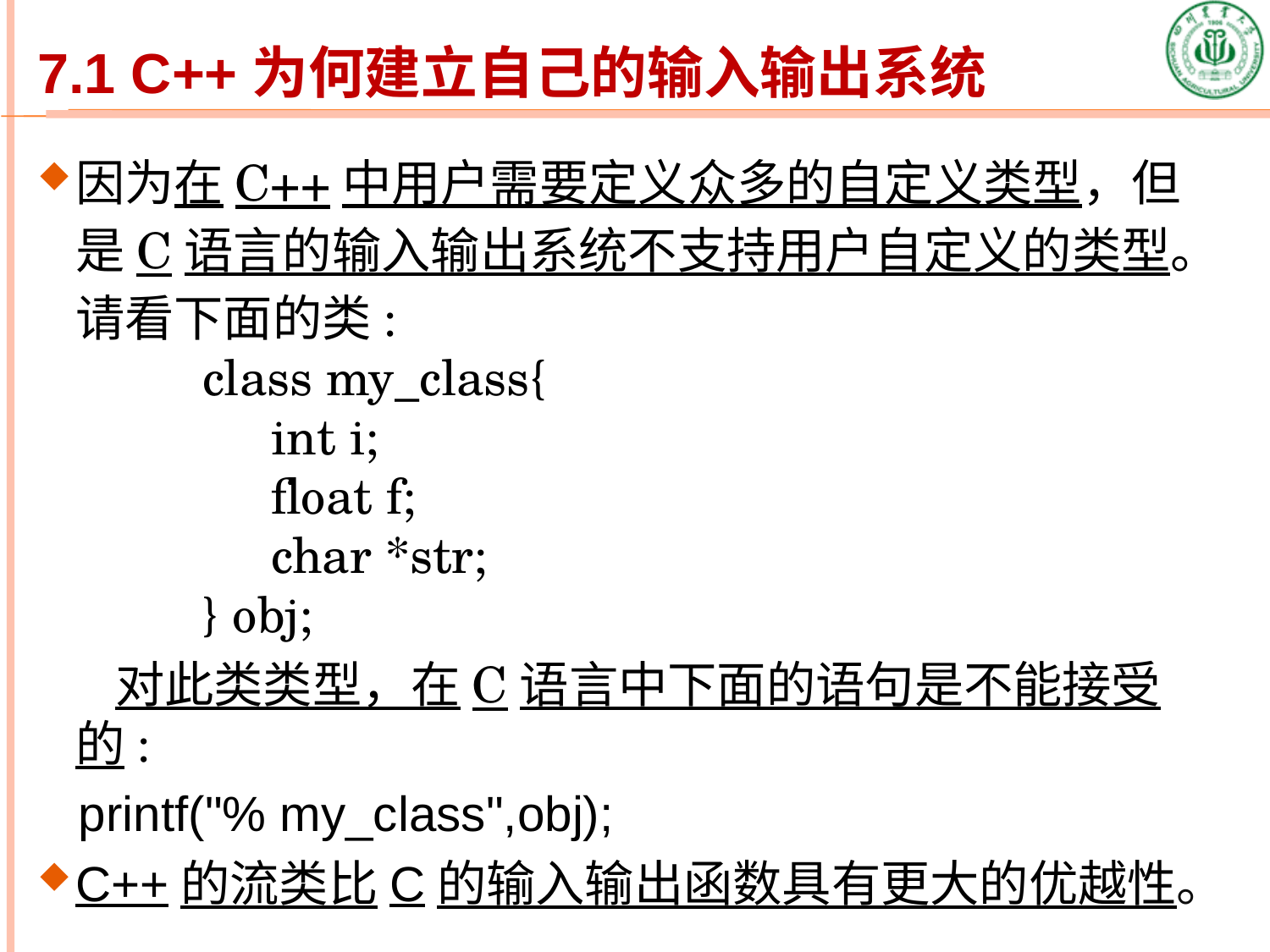

# 7.1 C++为何建立自己的输入输出系统
因为在C++中用户需要定义众多的自定义类型，但 是C语言的输入输出系统不支持用户自定义的类型。请看下面的类:
            class my_class{
                 int i;
                 float f;
                 char *str;
            } obj;
      对此类类型，在C语言中下面的语句是不能接受的:
   printf("% my_class",obj);
C++的流类比C的输入输出函数具有更大的优越性。